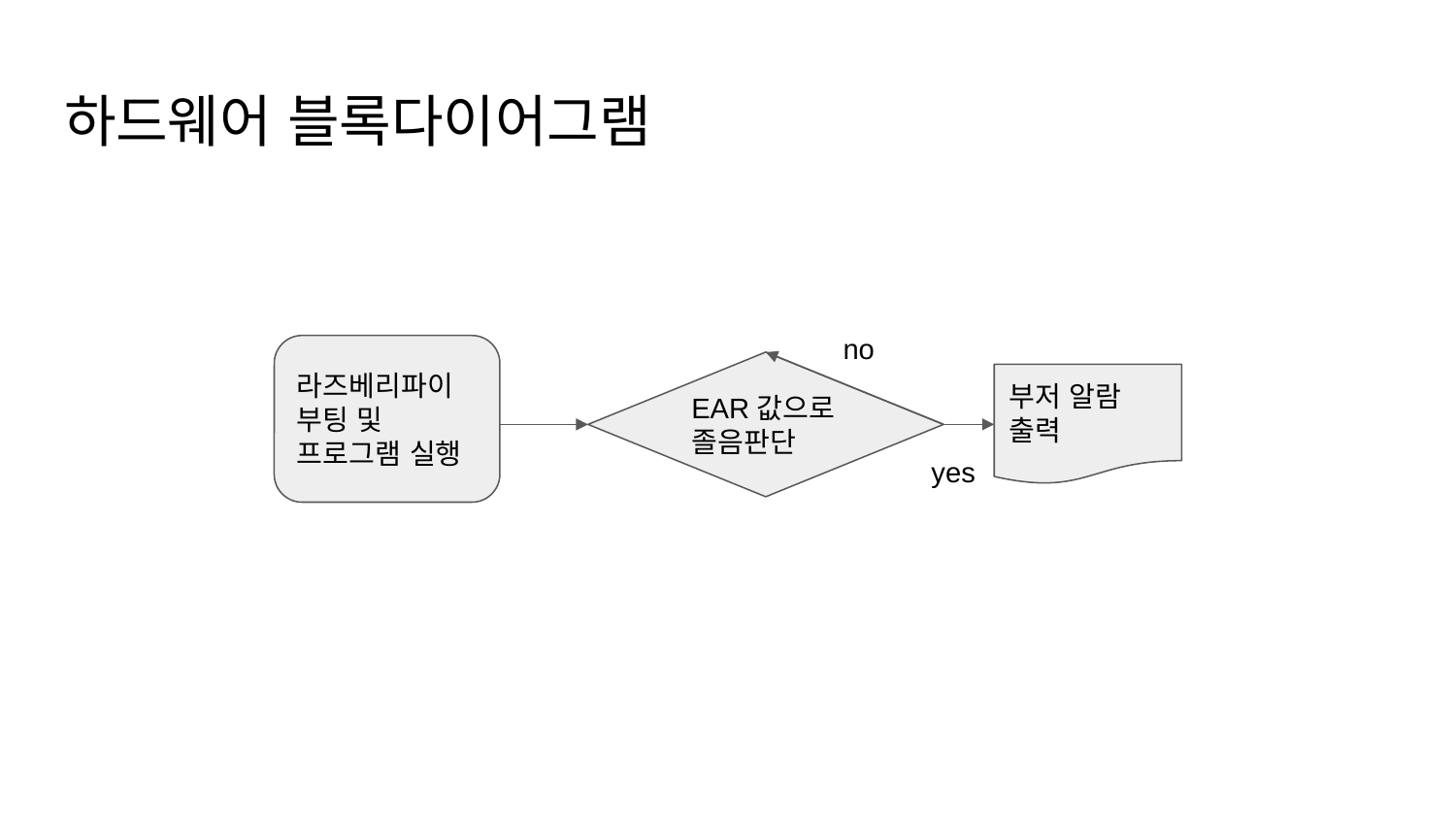

# 하드웨어 블록다이어그램
no
라즈베리파이 부팅 및 프로그램 실행
EAR값으로 졸음판단
부저 알람 출력
yes